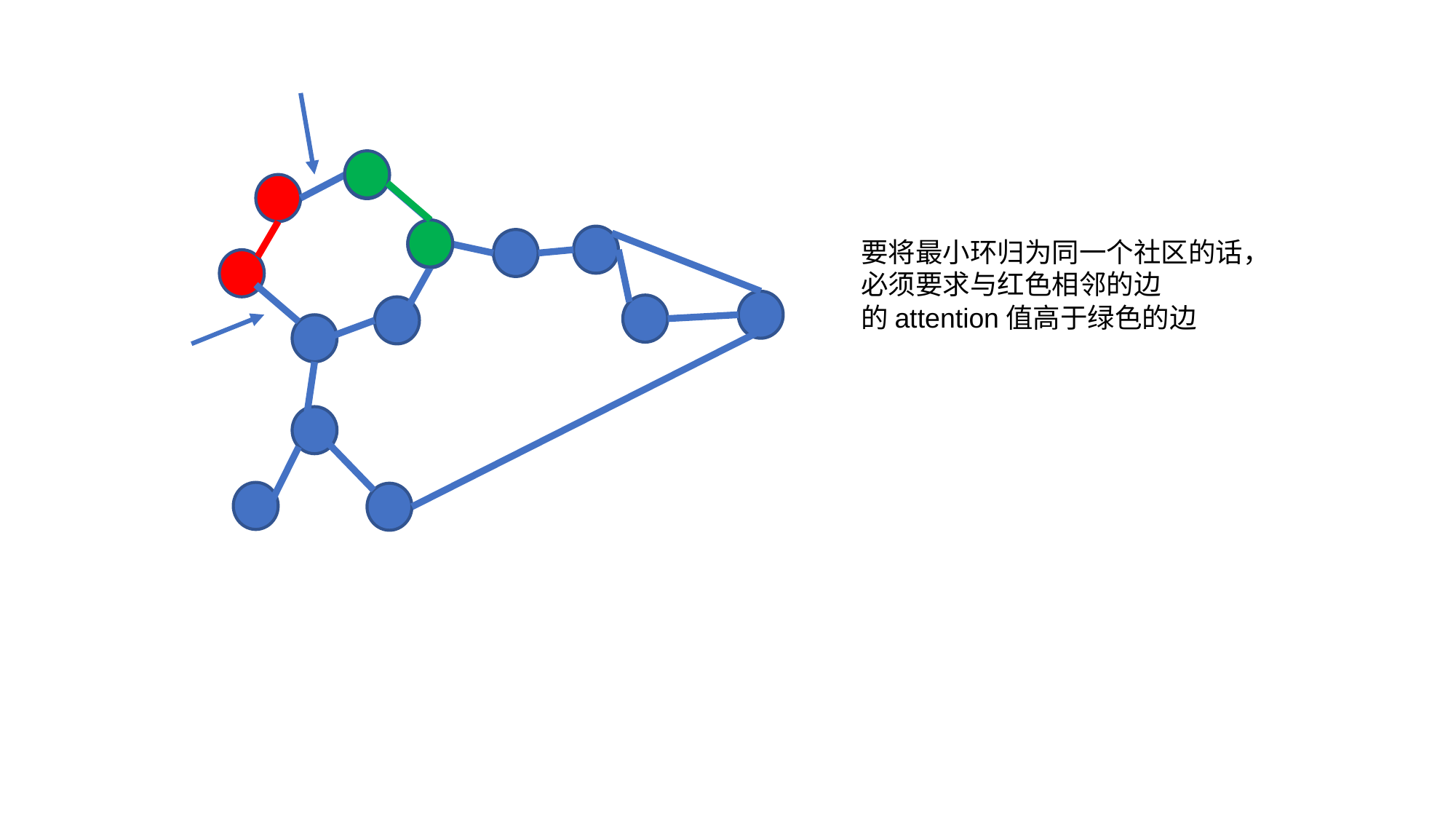

要将最小环归为同一个社区的话，必须要求与红色相邻的边
的attention值高于绿色的边